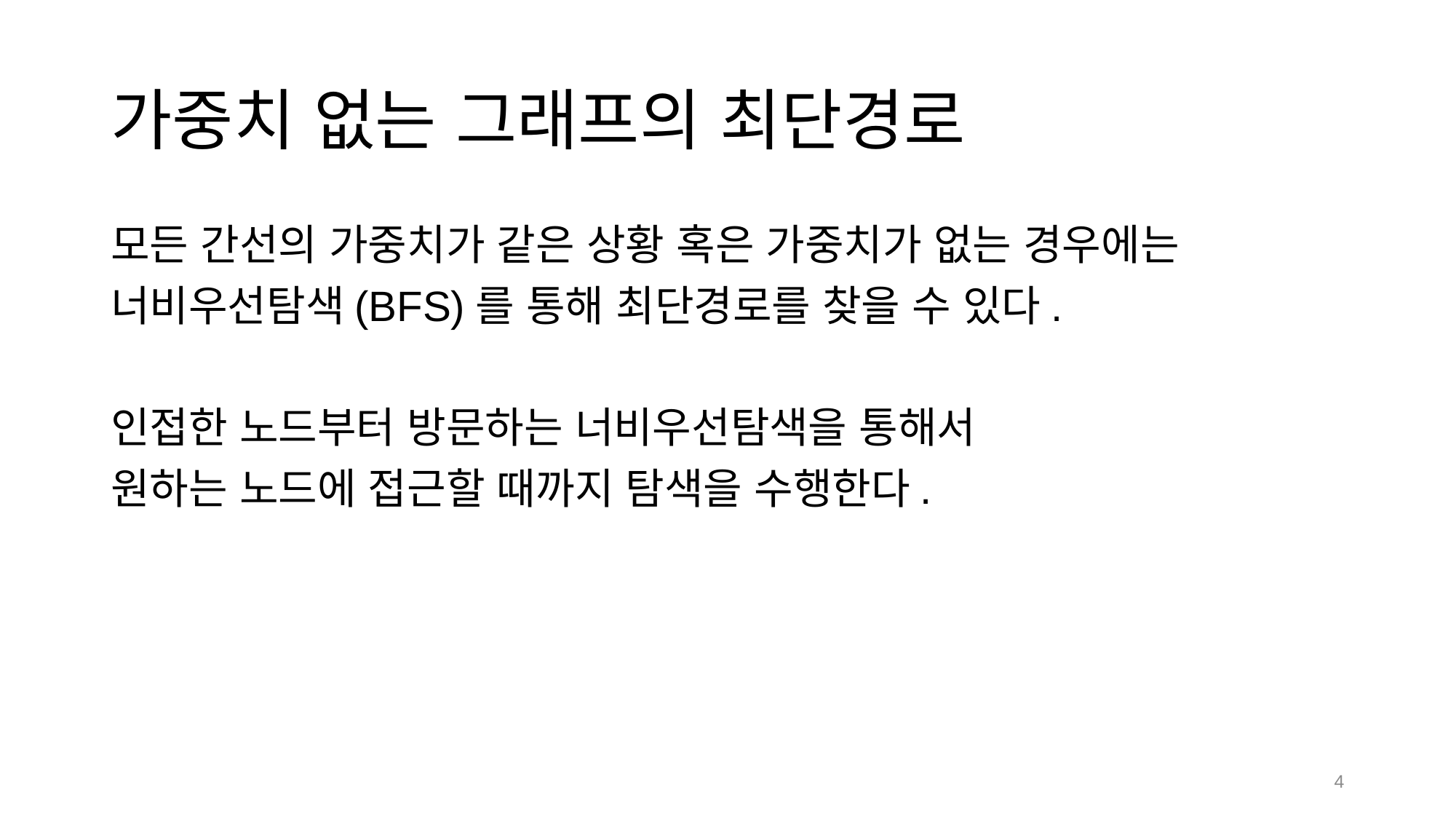

# 가중치 없는 그래프의 최단경로
모든 간선의 가중치가 같은 상황 혹은 가중치가 없는 경우에는
너비우선탐색(BFS)를 통해 최단경로를 찾을 수 있다.

인접한 노드부터 방문하는 너비우선탐색을 통해서
원하는 노드에 접근할 때까지 탐색을 수행한다.
4